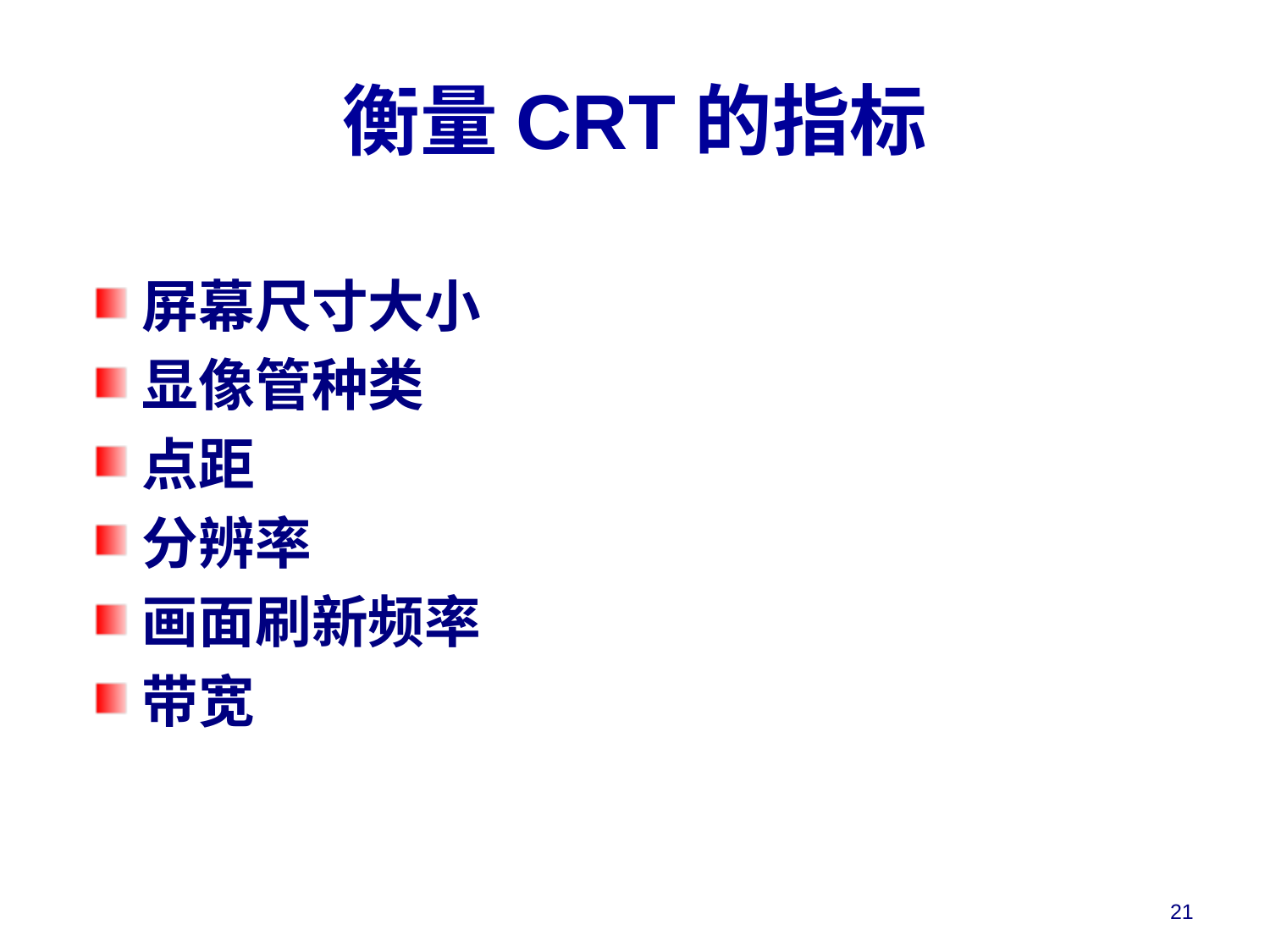

# 衡量CRT的指标
屏幕尺寸大小
显像管种类
点距
分辨率
画面刷新频率
带宽

21